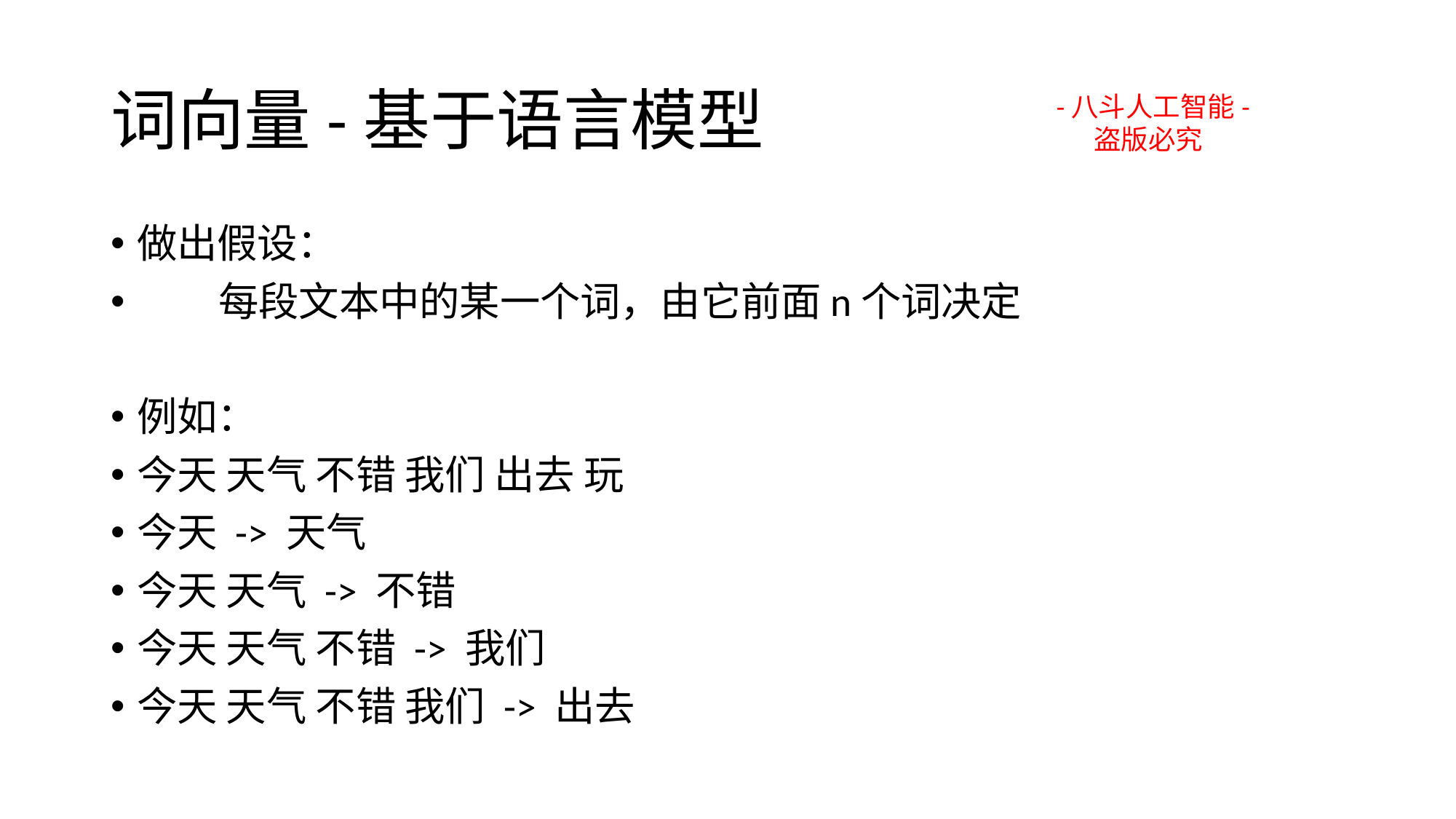

# 词向量-基于语言模型
-八斗人工智能-
     盗版必究
做出假设：
        每段文本中的某一个词，由它前面n个词决定

例如：
今天 天气 不错 我们 出去 玩
今天 -> 天气
今天 天气 -> 不错
今天 天气 不错 -> 我们
今天 天气 不错 我们 -> 出去